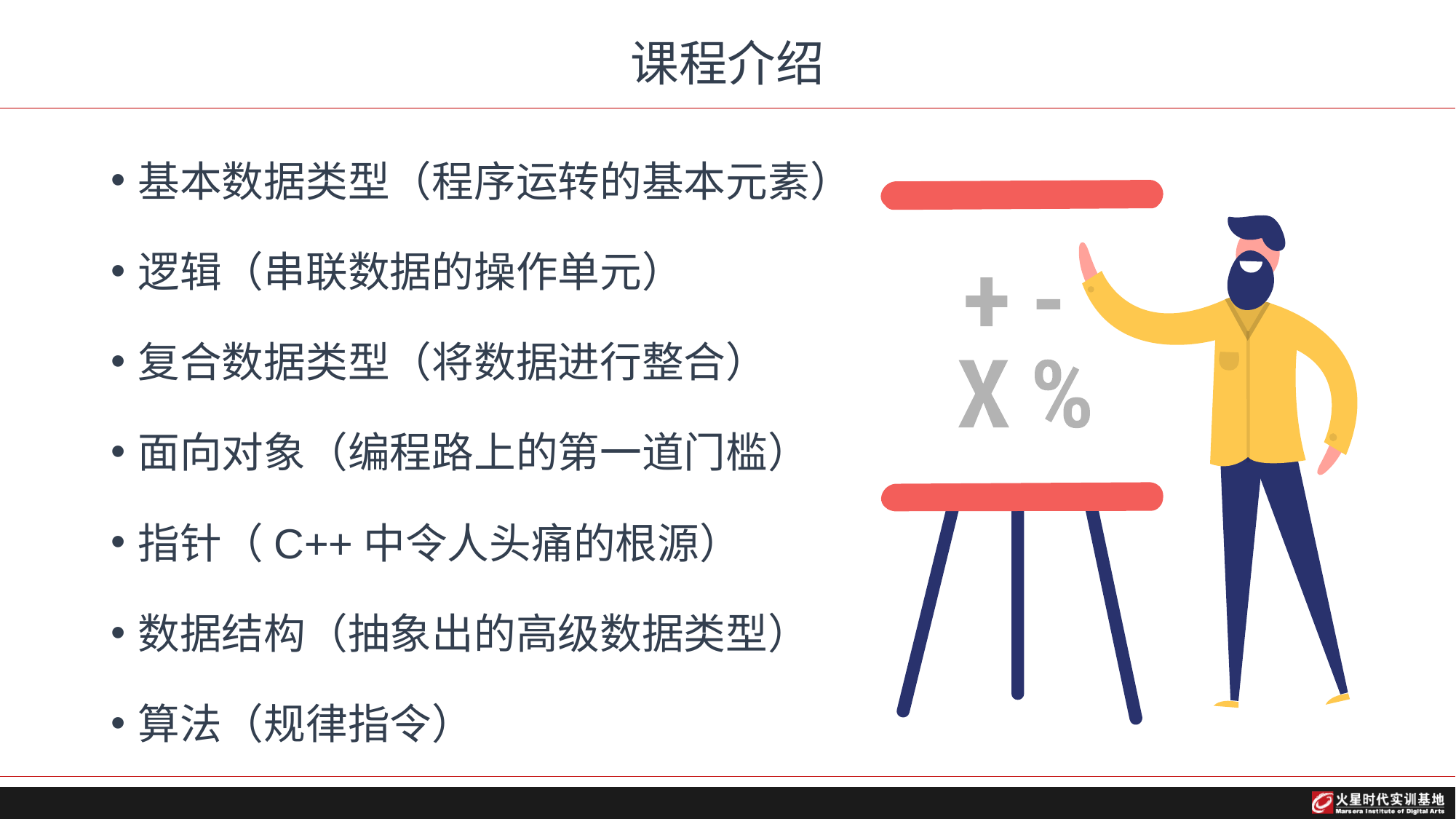

# 课程介绍
基本数据类型（程序运转的基本元素）
逻辑（串联数据的操作单元）
复合数据类型（将数据进行整合）
面向对象（编程路上的第一道门槛）
指针（C++中令人头痛的根源）
数据结构（抽象出的高级数据类型）
算法（规律指令）